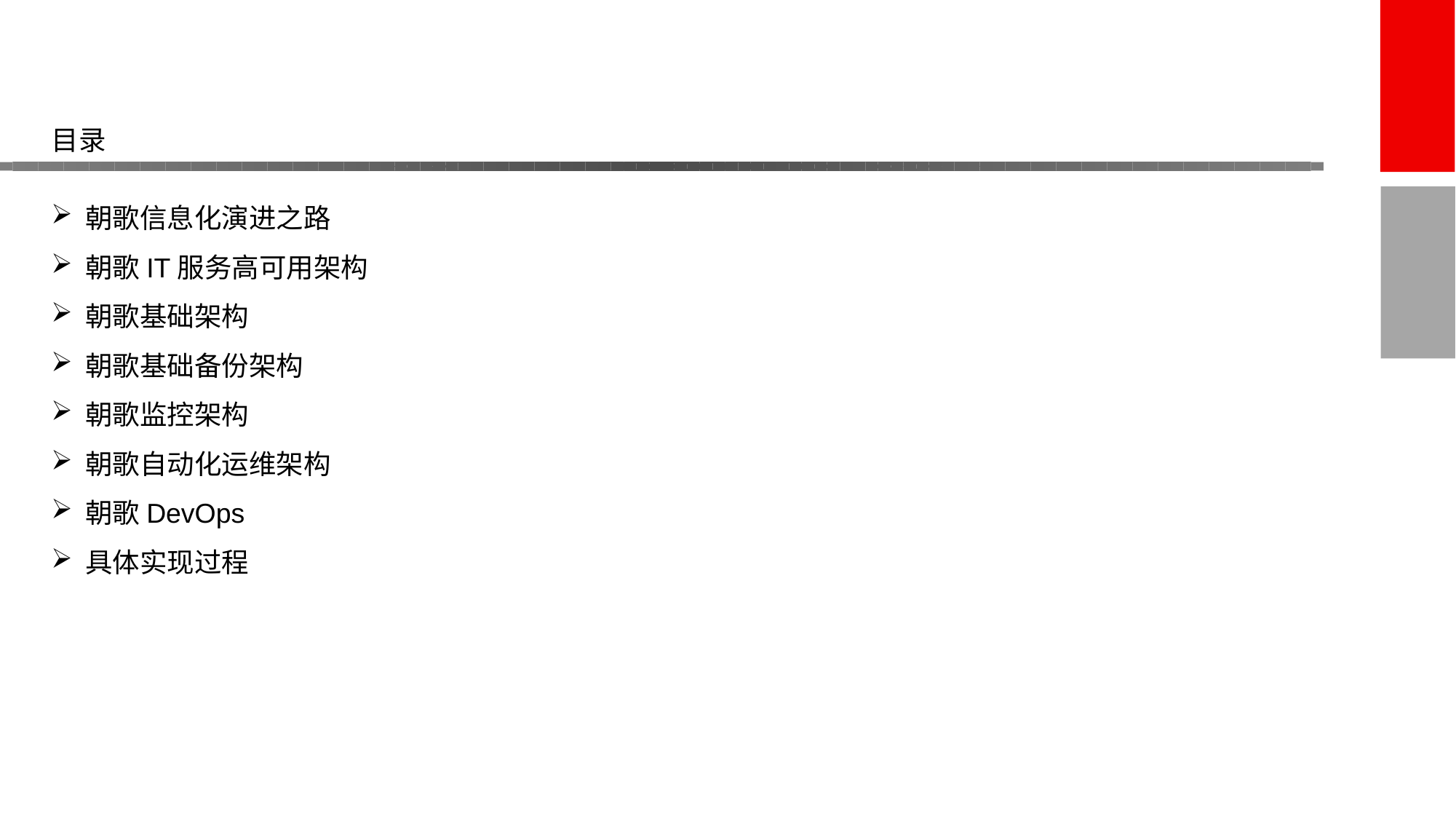

目录
朝歌信息化演进之路
朝歌IT服务高可用架构
朝歌基础架构
朝歌基础备份架构
朝歌监控架构
朝歌自动化运维架构
朝歌DevOps
具体实现过程